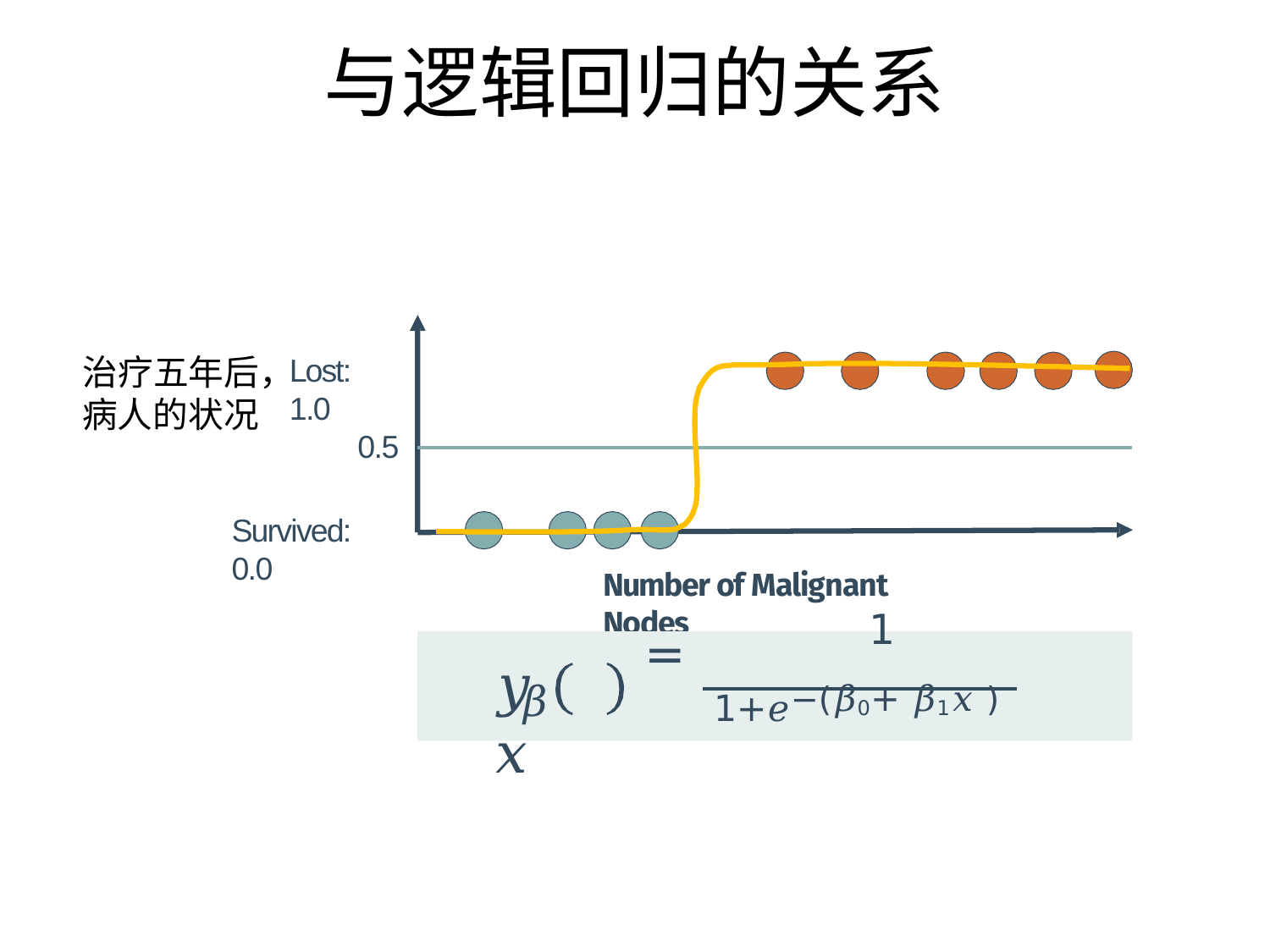

# 与逻辑回归的关系

治疗五年后，病人的状况
Lost: 1.0

0.5

Survived: 0.0

Number of Malignant Nodes
=	1
 1+𝑒−(𝛽0+ 𝛽1𝑥 )

𝑦	𝑥

𝛽